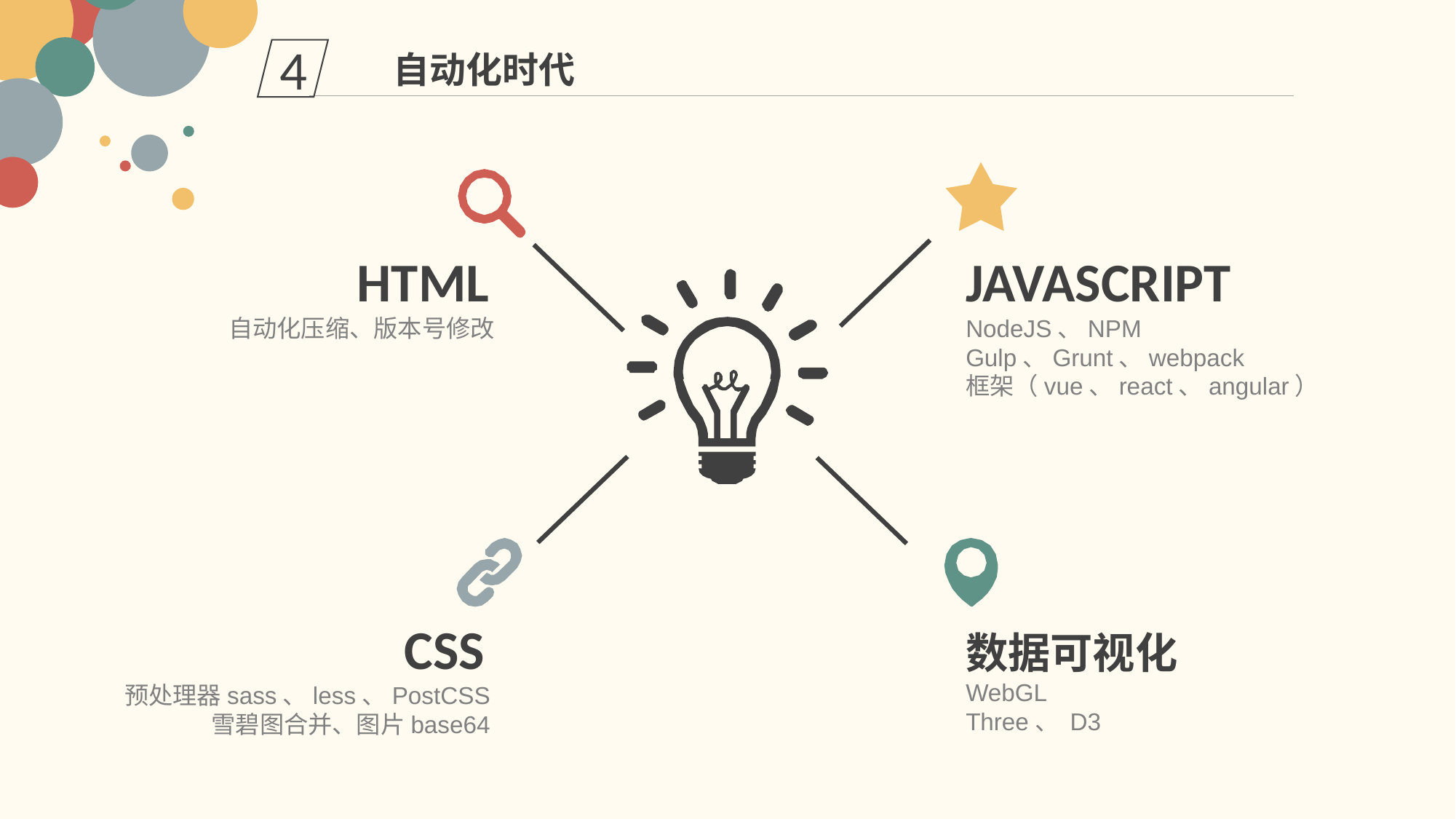

4
自动化时代

HTML
自动化压缩、版本号修改
JAVASCRIPT
NodeJS、NPM
Gulp、Grunt、webpack
框架（vue、react、angular）

CSS
预处理器sass、less、PostCSS
雪碧图合并、图片base64
数据可视化
WebGL
Three、 D3